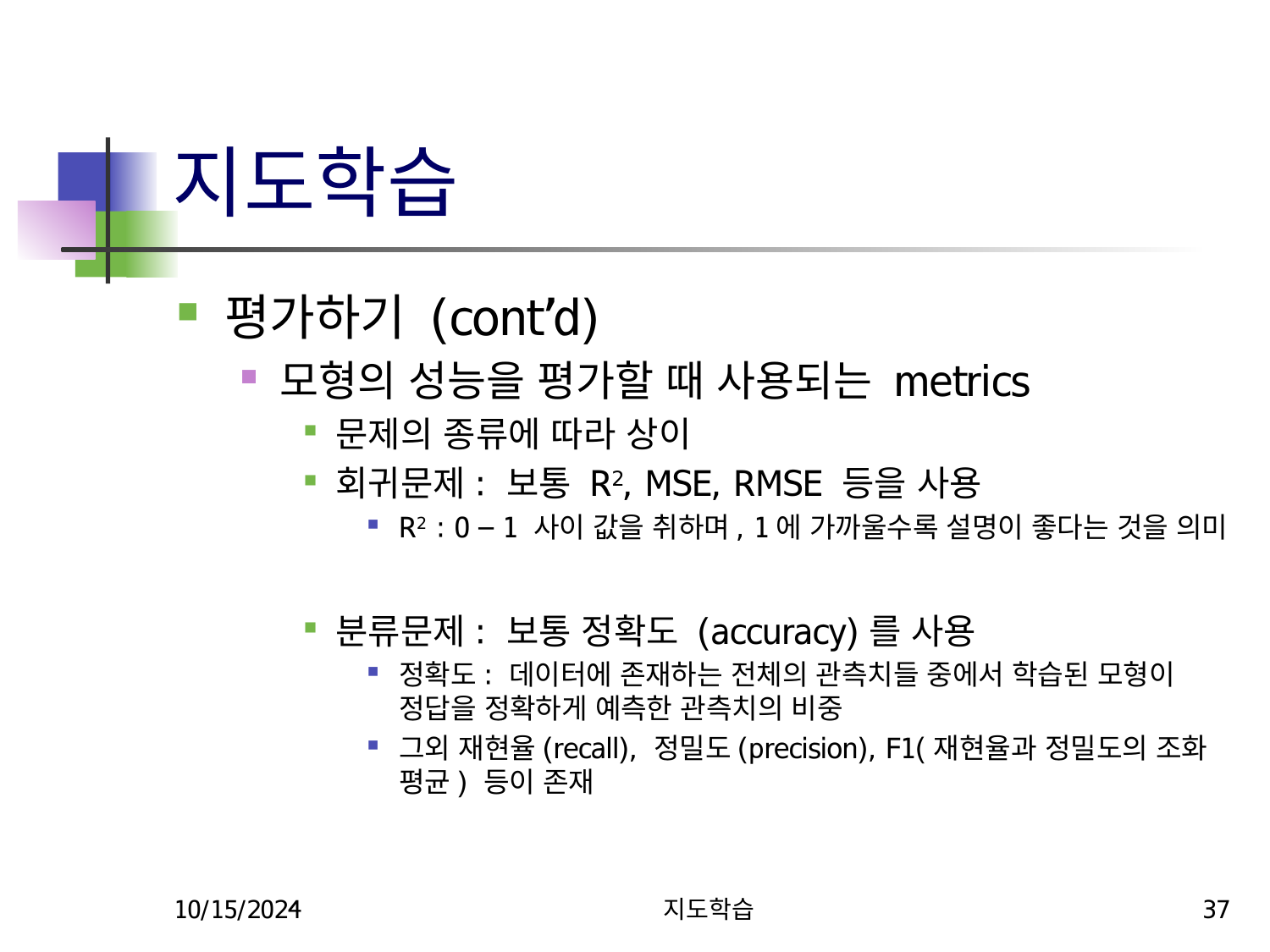

# 지도학습
평가하기 (cont’d)
모형의 성능을 평가할 때 사용되는 metrics
문제의 종류에 따라 상이
회귀문제: 보통 R2, MSE, RMSE 등을 사용
R2  : 0 – 1 사이 값을 취하며, 1에 가까울수록 설명이 좋다는 것을 의미

분류문제: 보통 정확도 (accuracy)를 사용
정확도: 데이터에 존재하는 전체의 관측치들 중에서 학습된 모형이 정답을 정확하게 예측한 관측치의 비중
그외 재현율(recall), 정밀도(precision), F1(재현율과 정밀도의 조화 평균) 등이 존재
10/15/2024
지도학습
37